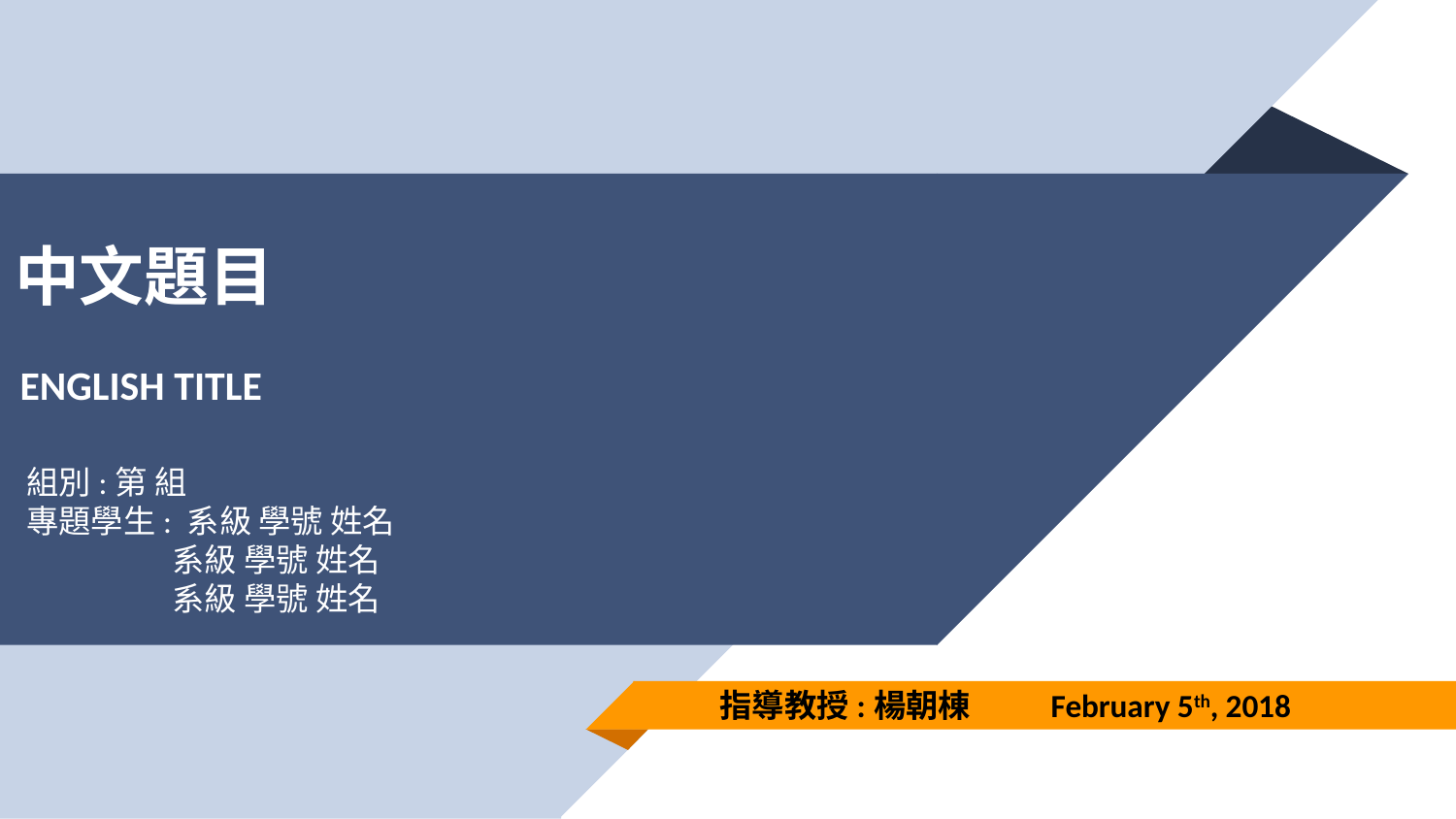

# 中文題目
ENGLISH TITLE
組別:第 組
專題學生: 系級 學號 姓名
	系級 學號 姓名
	系級 學號 姓名
指導教授:楊朝棟          February 5th, 2018